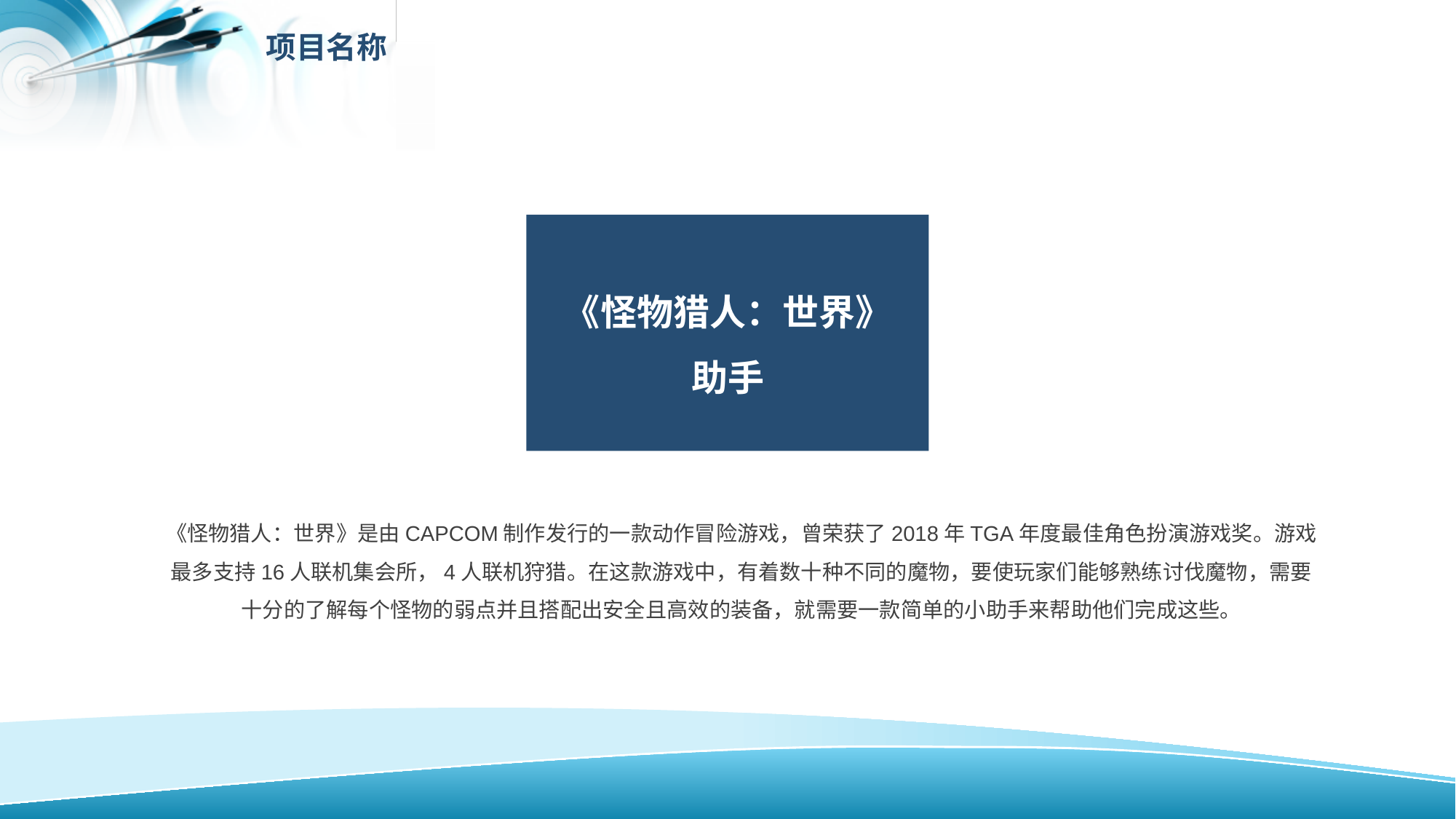

延迟符
项目名称
《怪物猎人：世界》
助手
《怪物猎人：世界》是由CAPCOM制作发行的一款动作冒险游戏，曾荣获了2018年TGA年度最佳角色扮演游戏奖。游戏最多支持16人联机集会所，4人联机狩猎。在这款游戏中，有着数十种不同的魔物，要使玩家们能够熟练讨伐魔物，需要十分的了解每个怪物的弱点并且搭配出安全且高效的装备，就需要一款简单的小助手来帮助他们完成这些。